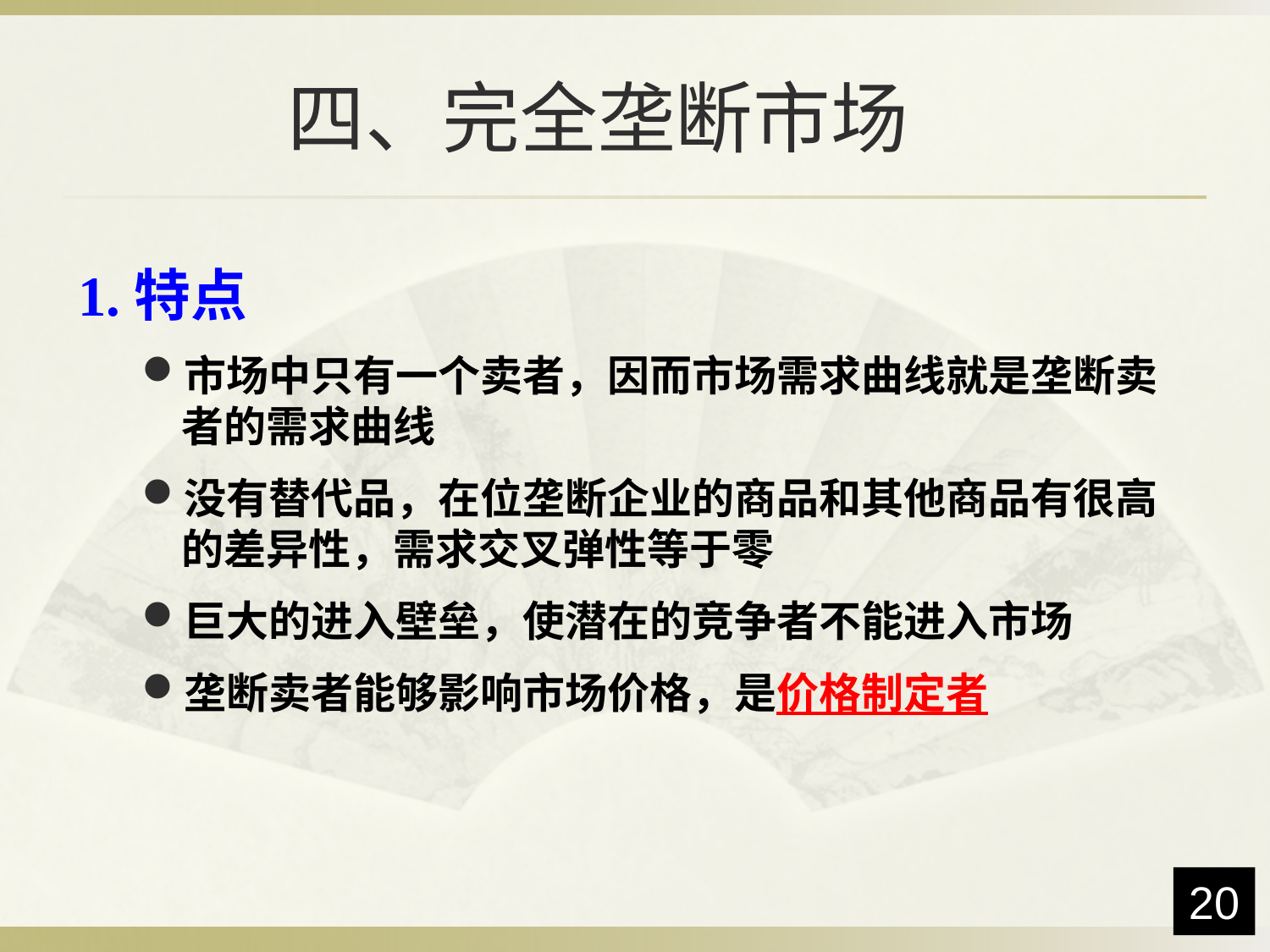

四、完全垄断市场
1.特点
市场中只有一个卖者，因而市场需求曲线就是垄断卖者的需求曲线
没有替代品，在位垄断企业的商品和其他商品有很高的差异性，需求交叉弹性等于零
巨大的进入壁垒，使潜在的竞争者不能进入市场
垄断卖者能够影响市场价格，是价格制定者

20